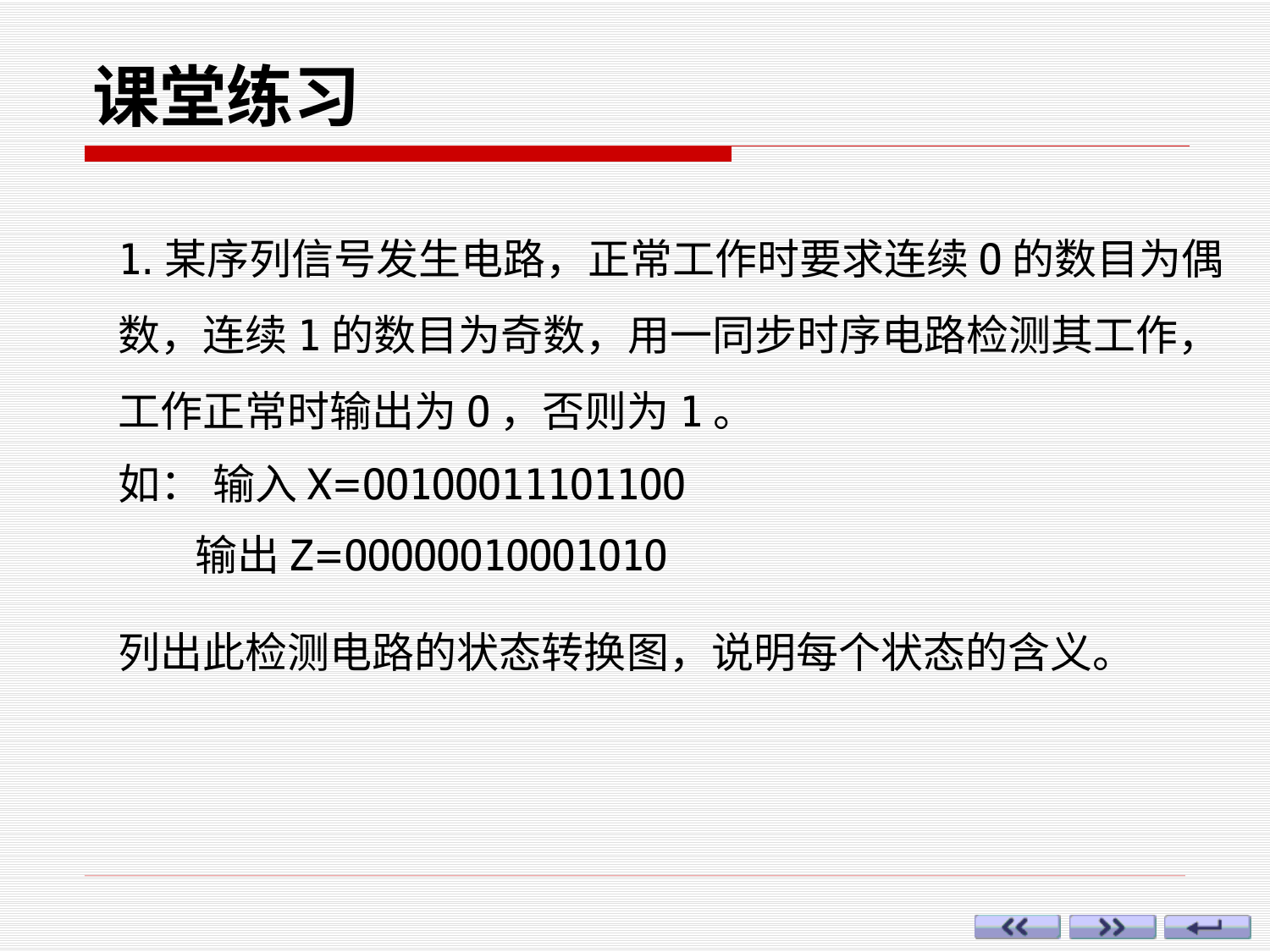

# 课堂练习
1.某序列信号发生电路，正常工作时要求连续0的数目为偶数，连续1的数目为奇数，用一同步时序电路检测其工作，工作正常时输出为0，否则为1。
如： 输入X=00100011101100
       输出Z=00000010001010
列出此检测电路的状态转换图，说明每个状态的含义。